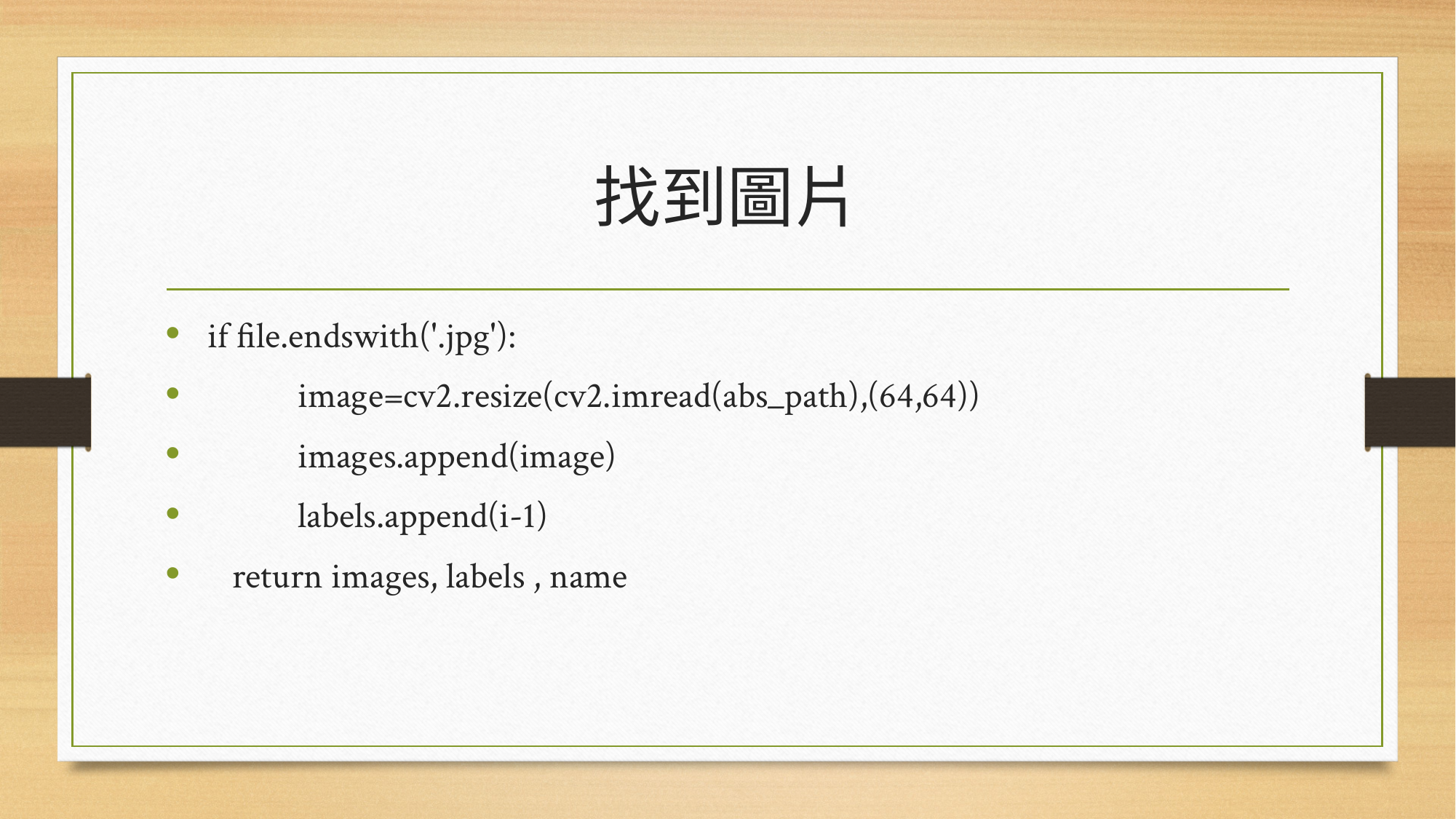

# 找到圖片
 if file.endswith('.jpg'):
            image=cv2.resize(cv2.imread(abs_path),(64,64))
            images.append(image)
            labels.append(i-1)
    return images, labels , name